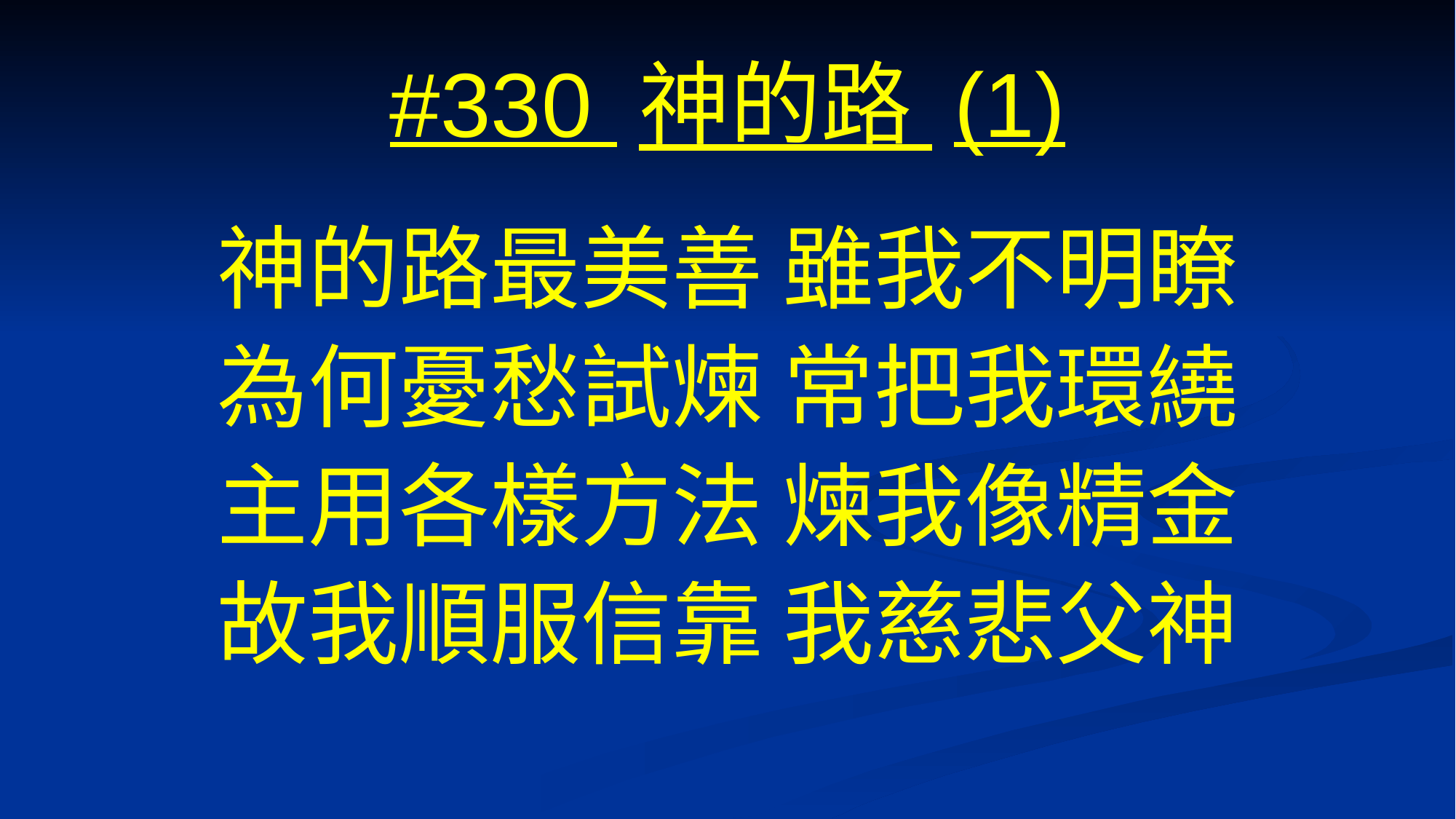

# #330 神的路 (1)
神的路最美善 雖我不明瞭
為何憂愁試煉 常把我環繞
主用各樣方法 煉我像精金
故我順服信靠 我慈悲父神